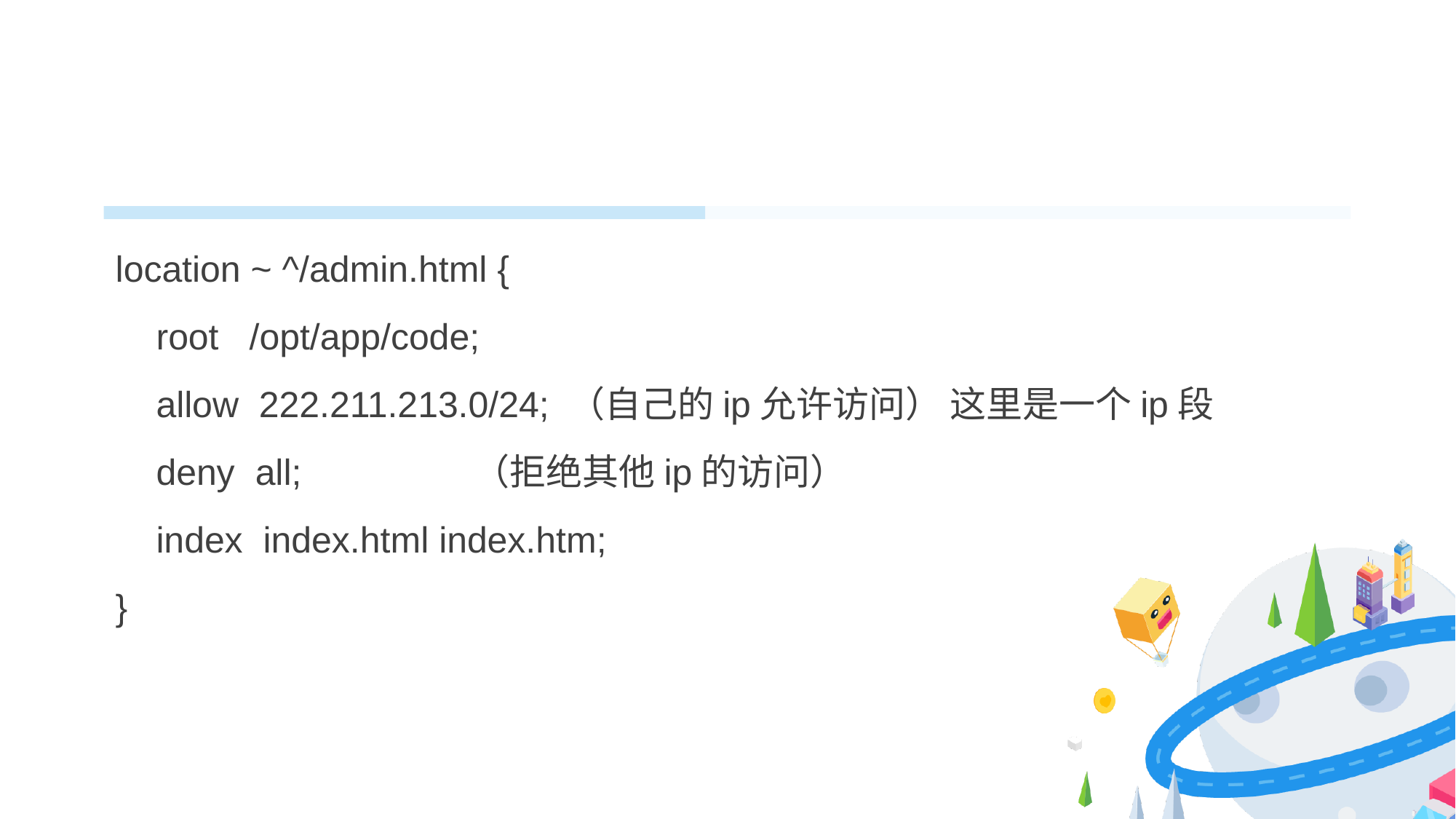

#
location ~ ^/admin.html {
    root   /opt/app/code;
    allow  222.211.213.0/24; （自己的ip允许访问） 这里是一个ip段
    deny  all;                （拒绝其他ip的访问）
    index  index.html index.htm;
}